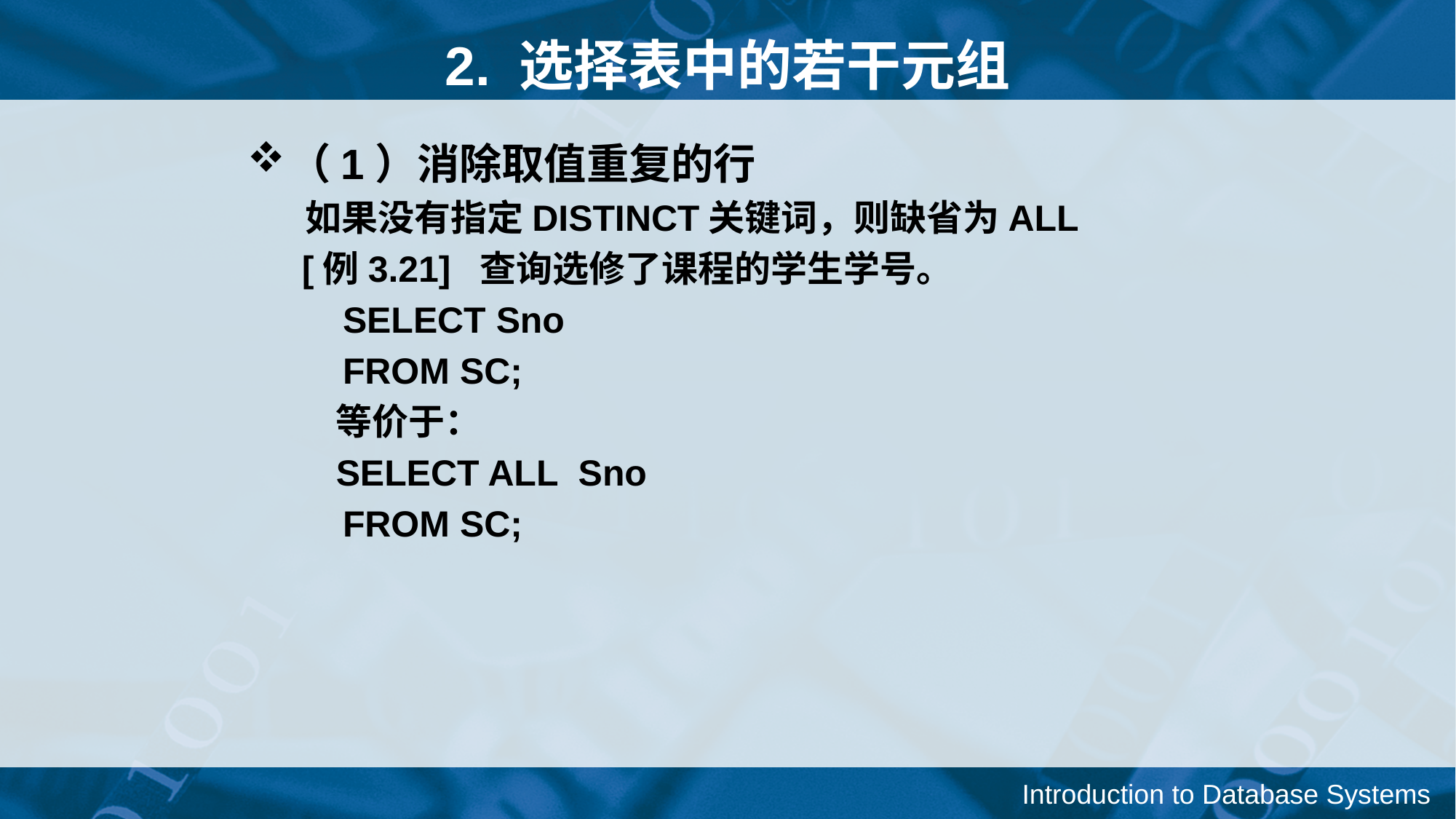

2. 选择表中的若干元组
（1）消除取值重复的行
	 如果没有指定DISTINCT关键词，则缺省为ALL
[例3.21]  查询选修了课程的学生学号。
    SELECT Sno
    FROM SC;
	等价于：
	SELECT ALL  Sno
    FROM SC;